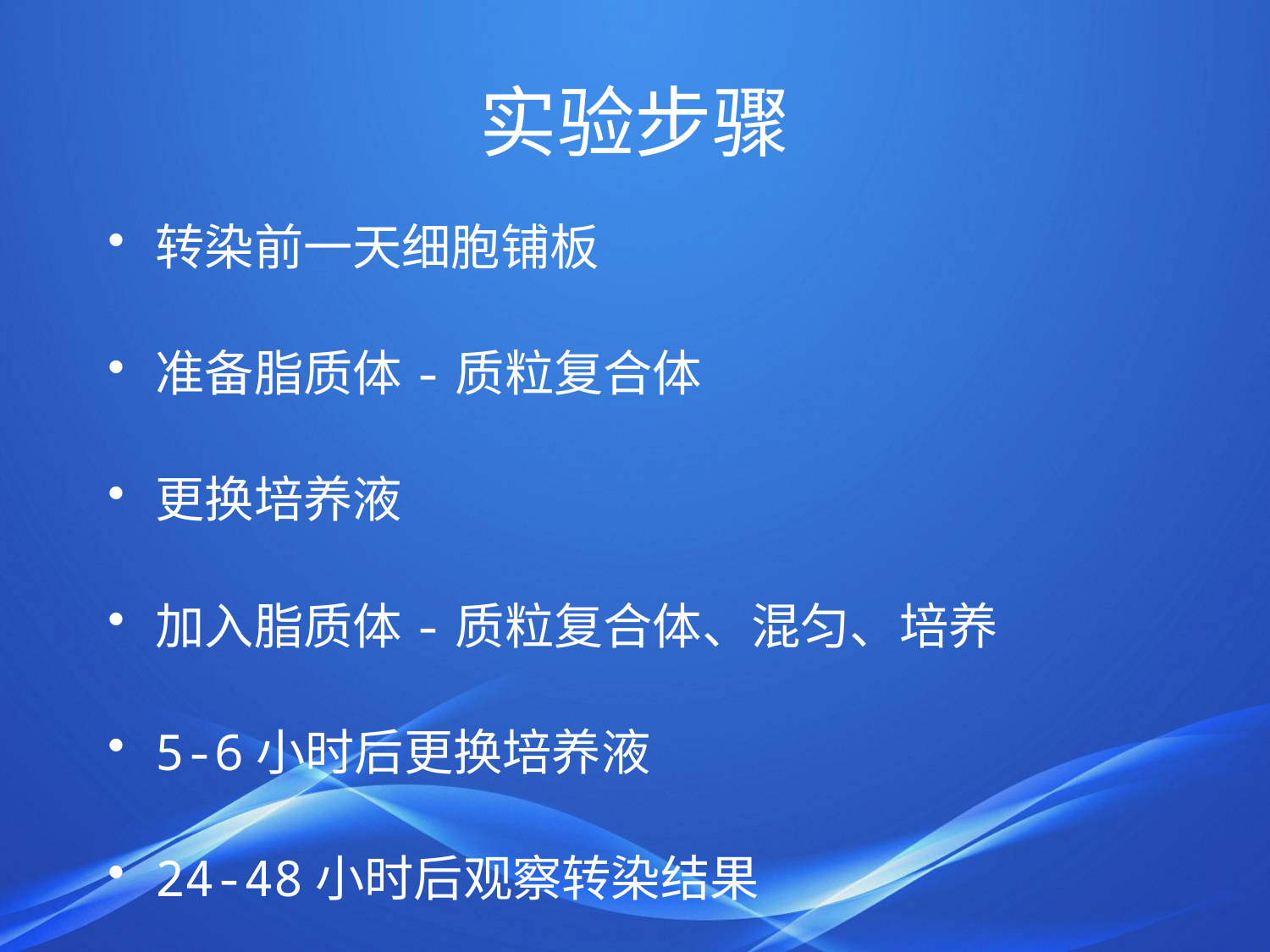

# 实验步骤
转染前一天细胞铺板

准备脂质体-质粒复合体

更换培养液

加入脂质体-质粒复合体、混匀、培养

5-6小时后更换培养液

24-48小时后观察转染结果